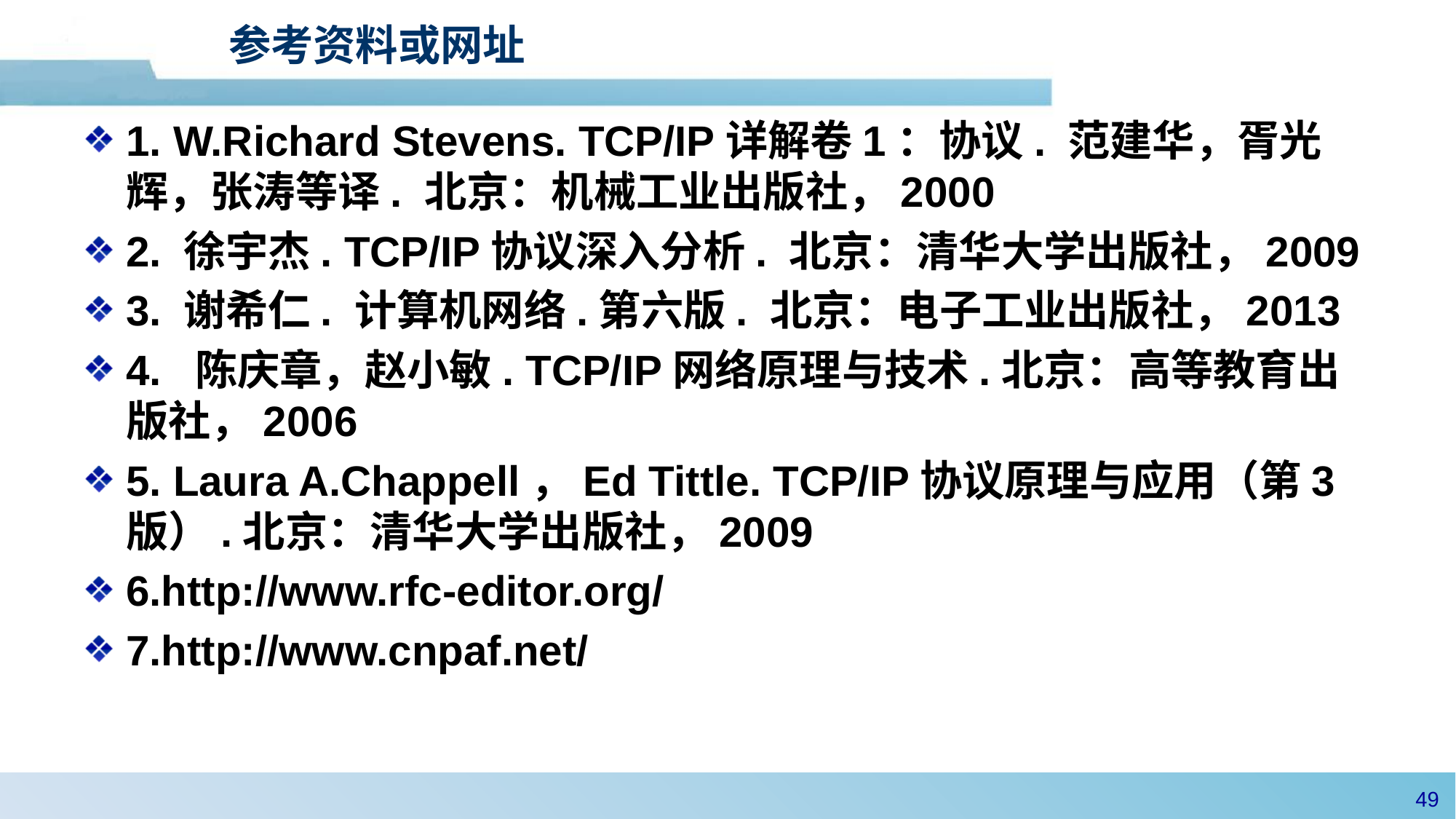

# 参考资料或网址
1. W.Richard Stevens. TCP/IP详解卷1：协议. 范建华，胥光辉，张涛等译. 北京：机械工业出版社，2000
2. 徐宇杰. TCP/IP协议深入分析. 北京：清华大学出版社，2009
3. 谢希仁. 计算机网络.第六版. 北京：电子工业出版社，2013
4.  陈庆章，赵小敏. TCP/IP网络原理与技术.北京：高等教育出版社，2006
5. Laura A.Chappell，Ed Tittle. TCP/IP协议原理与应用（第3版）.北京：清华大学出版社，2009
6.http://www.rfc-editor.org/
7.http://www.cnpaf.net/
49